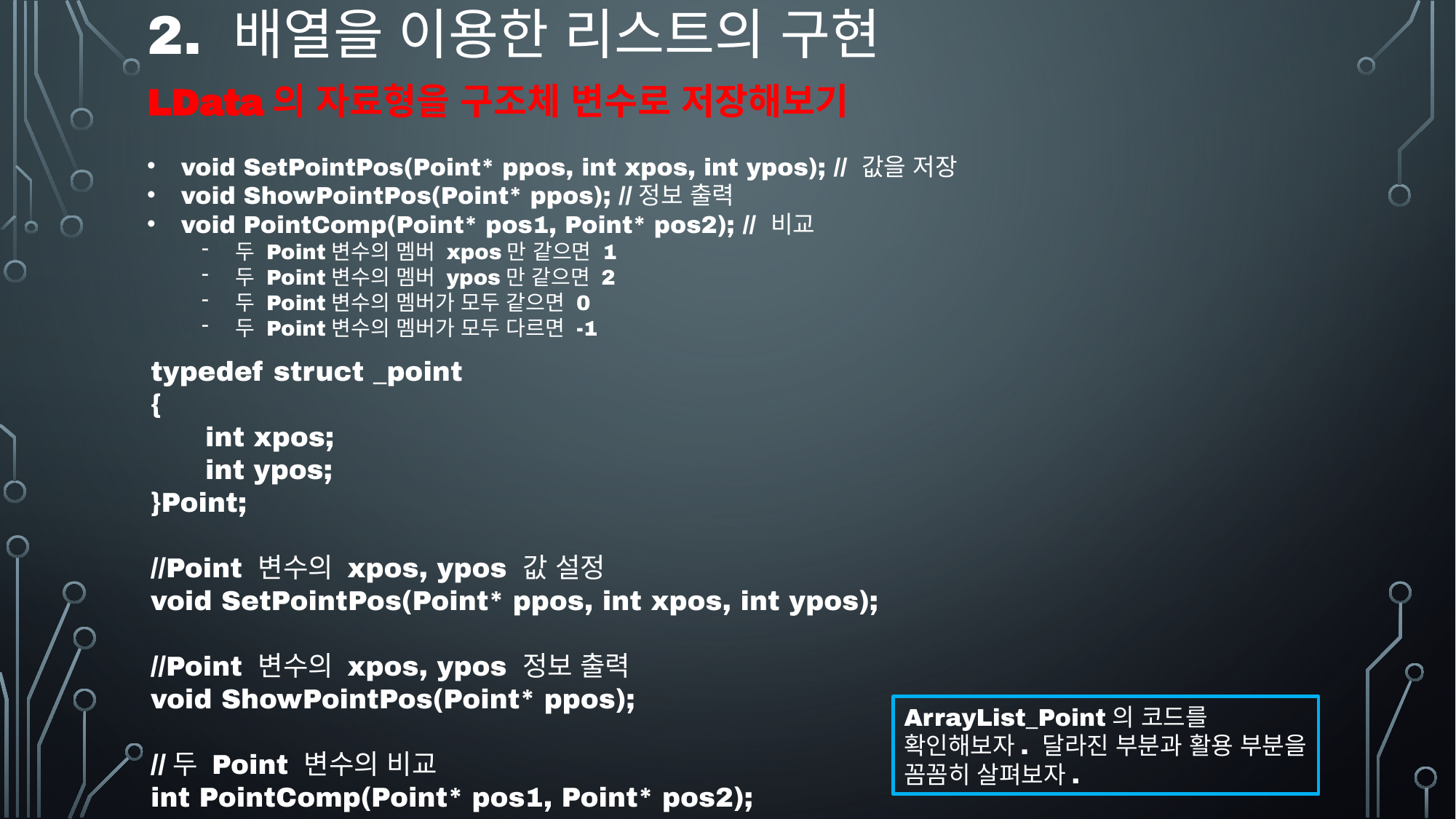

# 2. 배열을 이용한 리스트의 구현
LData의 자료형을 구조체 변수로 저장해보기

void SetPointPos(Point* ppos, int xpos, int ypos); // 값을 저장
void ShowPointPos(Point* ppos); //정보 출력
void PointComp(Point* pos1, Point* pos2); // 비교
두 Point변수의 멤버 xpos만 같으면 1
두 Point변수의 멤버 ypos만 같으면 2
두 Point변수의 멤버가 모두 같으면 0
두 Point변수의 멤버가 모두 다르면 -1
typedef struct _point
{
int xpos;
int ypos;
}Point;

//Point 변수의 xpos, ypos 값 설정
void SetPointPos(Point* ppos, int xpos, int ypos);

//Point 변수의 xpos, ypos 정보 출력
void ShowPointPos(Point* ppos);

//두 Point 변수의 비교
int PointComp(Point* pos1, Point* pos2);
ArrayList_Point의 코드를 확인해보자. 달라진 부분과 활용 부분을 꼼꼼히 살펴보자.